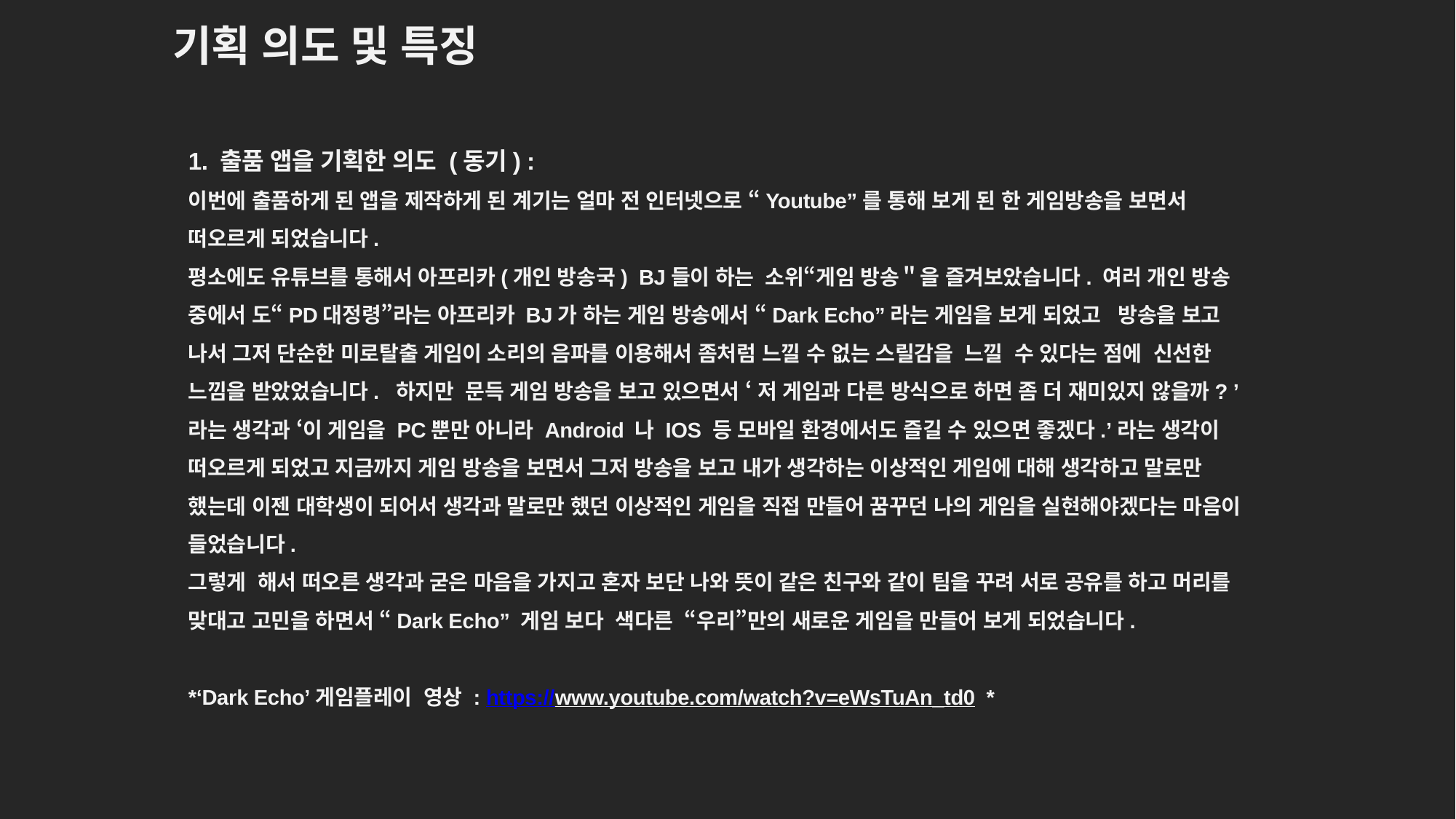

기획 의도 및 특징
1. 출품 앱을 기획한 의도 (동기) :
이번에 출품하게 된 앱을 제작하게 된 계기는 얼마 전 인터넷으로 “Youtube”를 통해 보게 된 한 게임방송을 보면서  떠오르게 되었습니다.
평소에도 유튜브를 통해서 아프리카(개인 방송국)  BJ들이 하는  소위“게임 방송＂을 즐겨보았습니다. 여러 개인 방송 중에서 도“PD대정령”라는 아프리카 BJ가 하는 게임 방송에서 “Dark Echo”라는 게임을 보게 되었고   방송을 보고 나서 그저 단순한 미로탈출 게임이 소리의 음파를 이용해서 좀처럼 느낄 수 없는 스릴감을  느낄  수 있다는 점에  신선한 느낌을 받았었습니다.  하지만  문득 게임 방송을 보고 있으면서 ‘ 저 게임과 다른 방식으로 하면 좀 더 재미있지 않을까? ’ 라는 생각과 ‘이 게임을 PC뿐만 아니라 Android 나 IOS 등 모바일 환경에서도 즐길 수 있으면 좋겠다.’라는 생각이 떠오르게 되었고 지금까지 게임 방송을 보면서 그저 방송을 보고 내가 생각하는 이상적인 게임에 대해 생각하고 말로만 했는데 이젠 대학생이 되어서 생각과 말로만 했던 이상적인 게임을 직접 만들어 꿈꾸던 나의 게임을 실현해야겠다는 마음이 들었습니다.
그렇게  해서 떠오른 생각과 굳은 마음을 가지고 혼자 보단 나와 뜻이 같은 친구와 같이 팀을 꾸려 서로 공유를 하고 머리를 맞대고 고민을 하면서 “Dark Echo” 게임 보다  색다른  “우리”만의 새로운 게임을 만들어 보게 되었습니다.

*‘Dark Echo’게임플레이  영상 : https://www.youtube.com/watch?v=eWsTuAn_td0  *